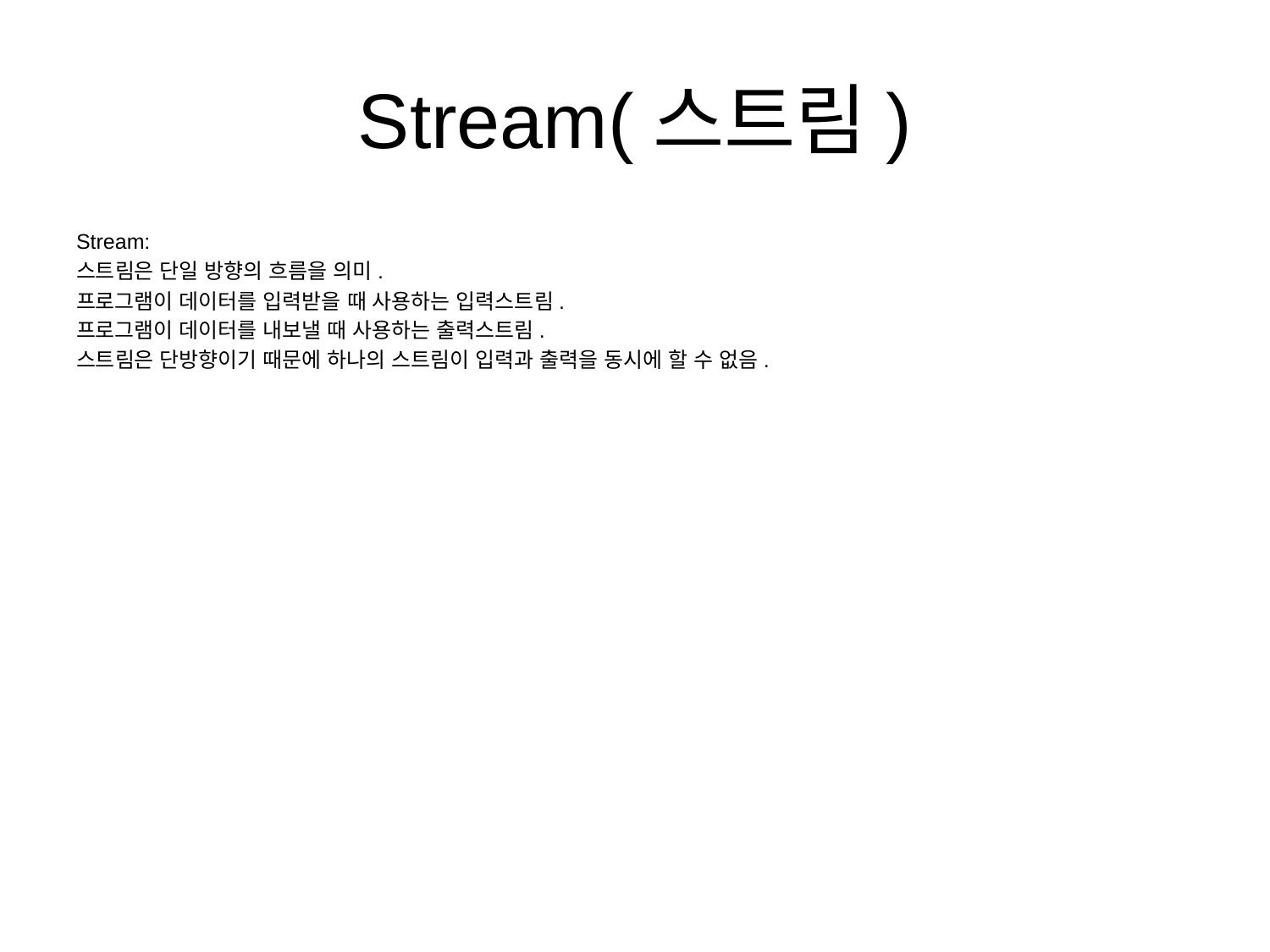

# Stream(스트림)
Stream:
스트림은 단일 방향의 흐름을 의미.
프로그램이 데이터를 입력받을 때 사용하는 입력스트림.
프로그램이 데이터를 내보낼 때 사용하는 출력스트림.
스트림은 단방향이기 때문에 하나의 스트림이 입력과 출력을 동시에 할 수 없음.